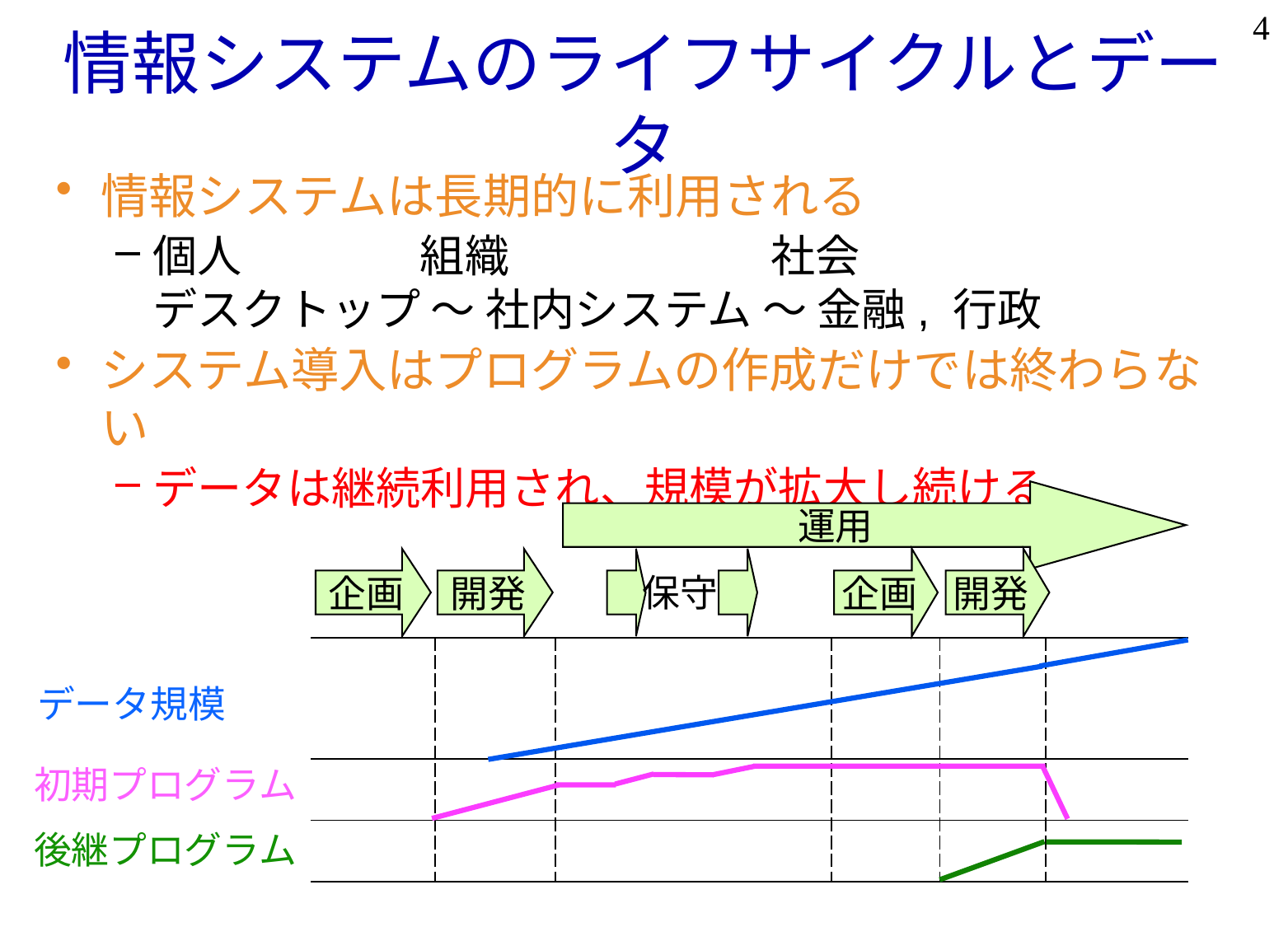

4
# 情報システムのライフサイクルとデータ
情報システムは長期的に利用される
個人		  組織			社会
デスクトップ ～ 社内システム ～ 金融, 行政
システム導入はプログラムの作成だけでは終わらない
データは継続利用され、規模が拡大し続ける
運用
企画
開発

企画
開発
保守
|  |  |  |  |  |  |
| --- | --- | --- | --- | --- | --- |
|  |  |  |  |  |  |
|  |  |  |  |  |  |

データ規模
初期プログラム

後継プログラム